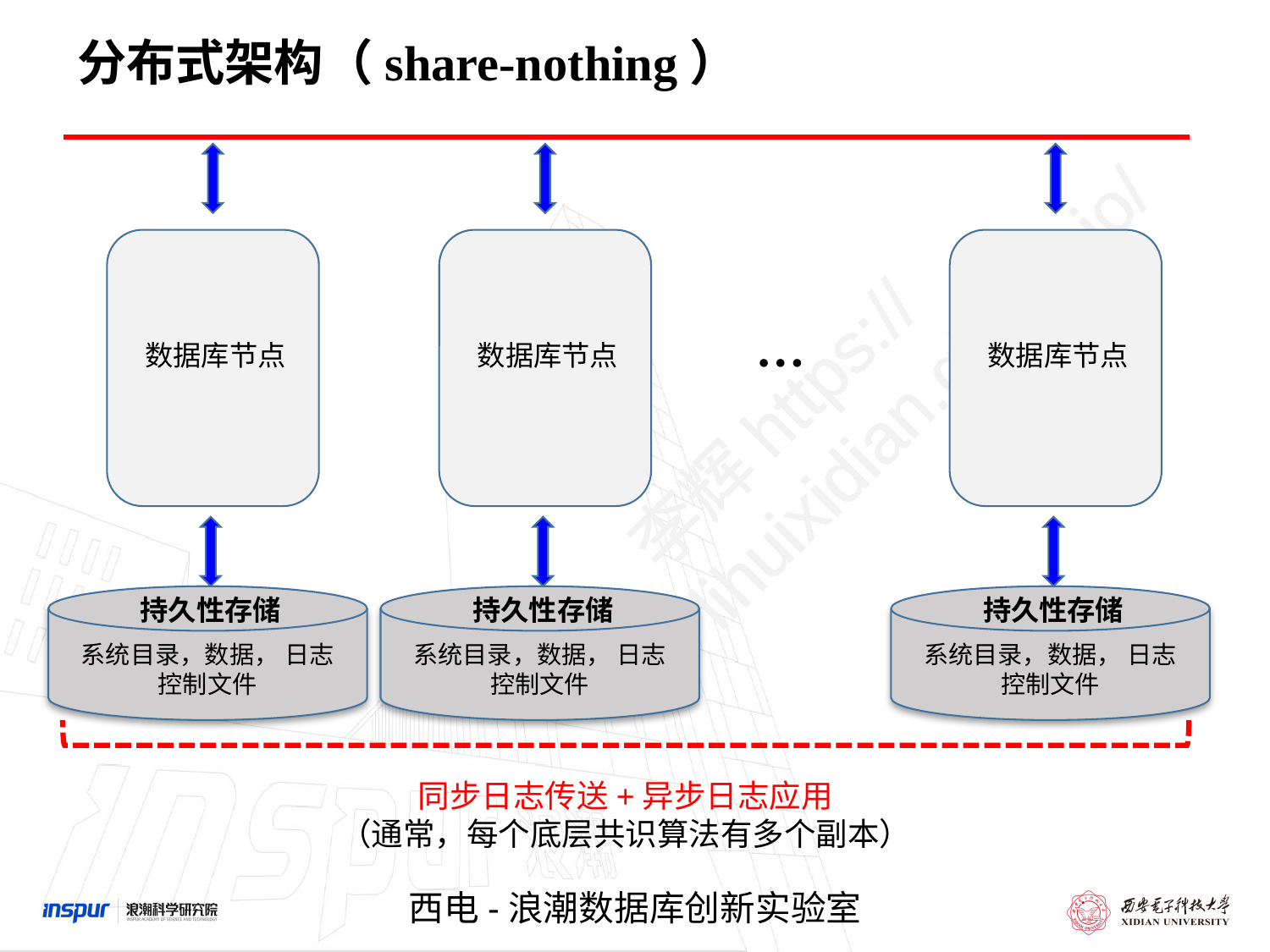

分布式架构（share-nothing）

   数据库节点
   数据库节点
   数据库节点
…

持久性存储
持久性存储
持久性存储

系统目录，数据， 日志
控制文件
系统目录，数据， 日志
控制文件
系统目录，数据， 日志
控制文件
同步日志传送+异步日志应用
（通常，每个底层共识算法有多个副本）